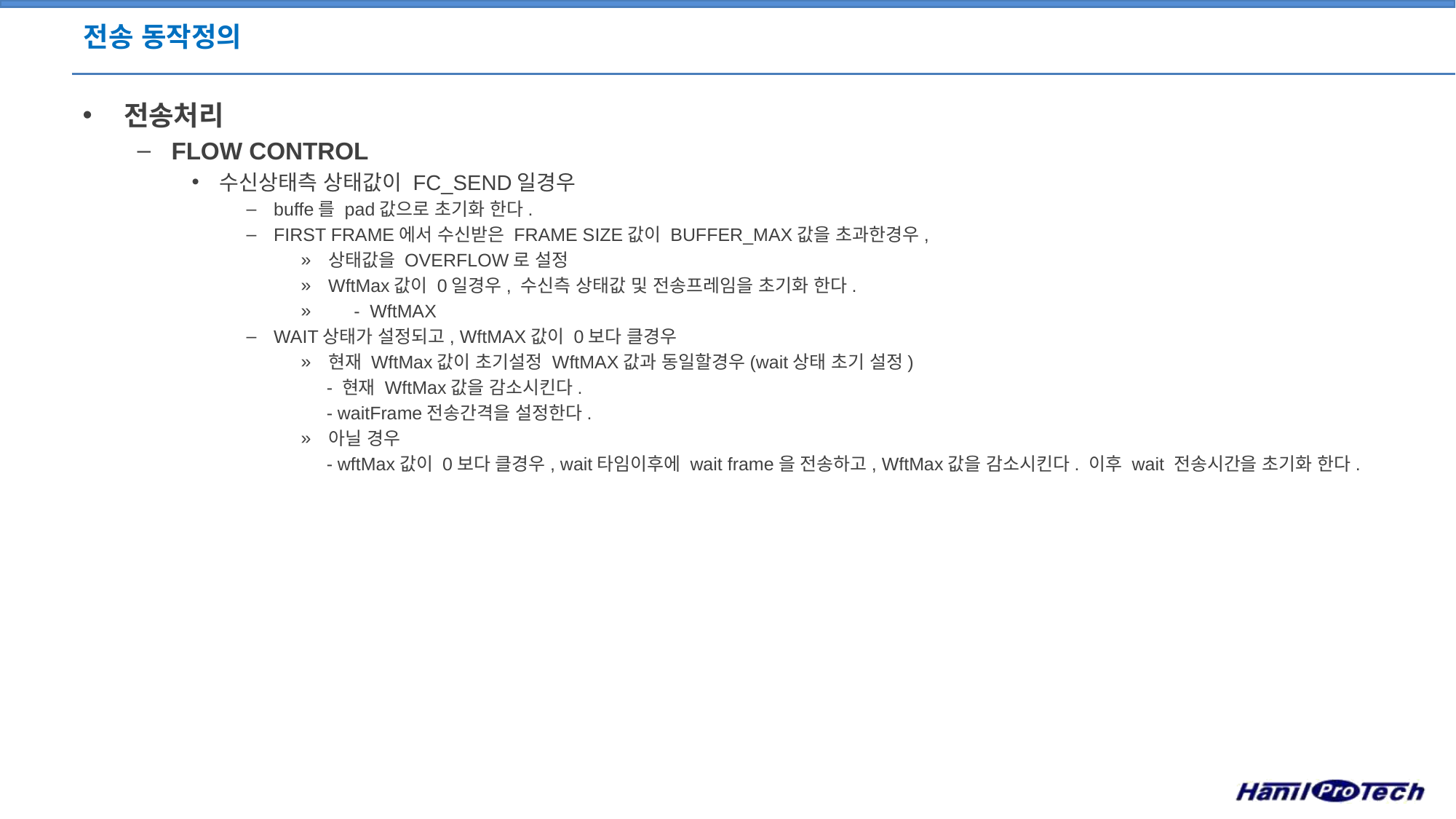

# 전송 동작정의
전송처리
FLOW CONTROL
수신상태측 상태값이 FC_SEND일경우
buffe를 pad값으로 초기화 한다.
FIRST FRAME에서 수신받은 FRAME SIZE값이 BUFFER_MAX값을 초과한경우,
상태값을 OVERFLOW로 설정
WftMax값이 0일경우, 수신측 상태값 및 전송프레임을 초기화 한다.
     -  WftMAX
WAIT상태가 설정되고, WftMAX값이 0보다 클경우
현재 WftMax값이 초기설정 WftMAX값과 동일할경우(wait상태 초기 설정)
     - 현재 WftMax값을 감소시킨다.
     - waitFrame전송간격을 설정한다.
아닐 경우
     - wftMax값이 0보다 클경우, wait타임이후에 wait frame을 전송하고, WftMax값을 감소시킨다. 이후 wait 전송시간을 초기화 한다.